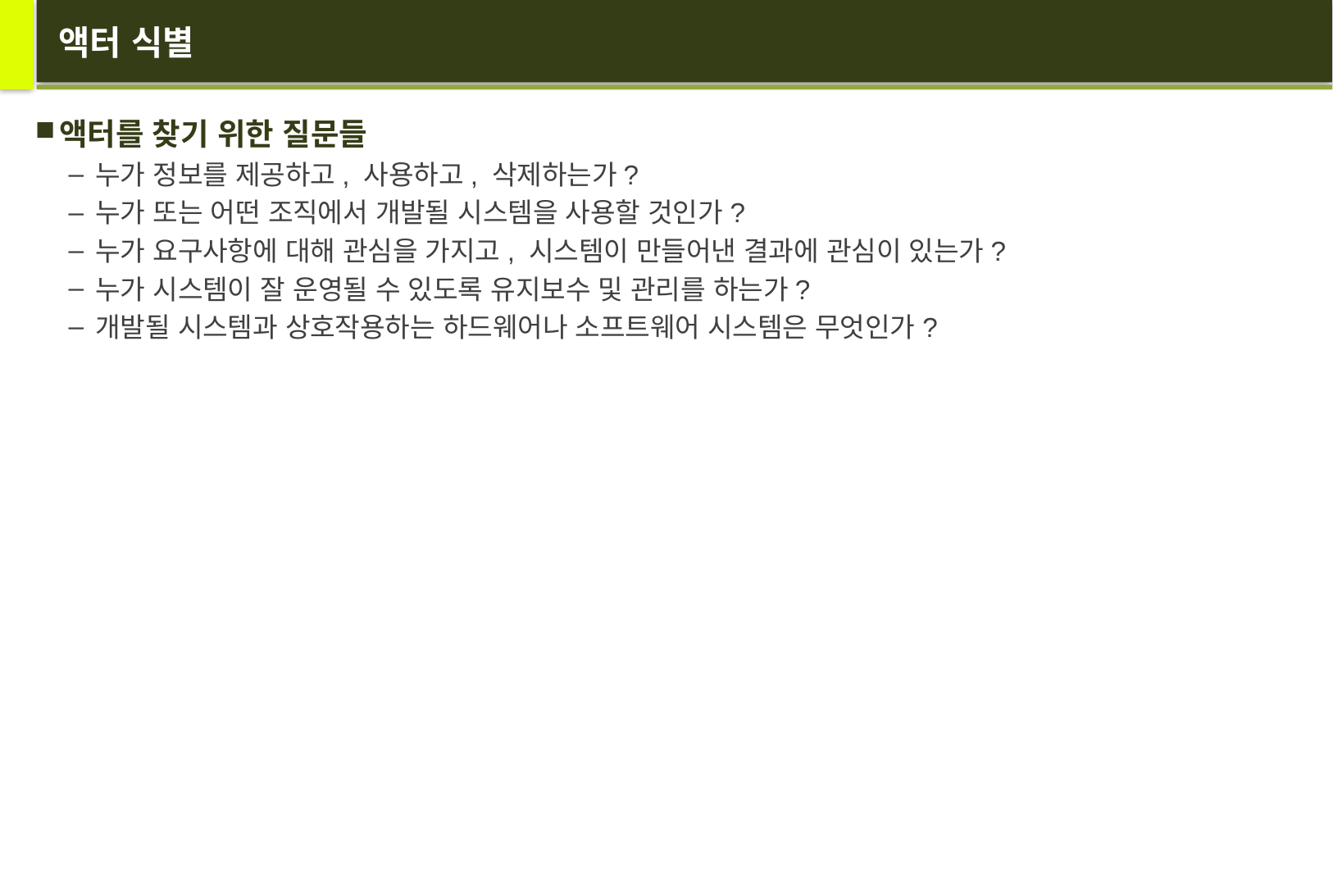

# 액터 식별
액터를 찾기 위한 질문들
누가 정보를 제공하고, 사용하고, 삭제하는가?
누가 또는 어떤 조직에서 개발될 시스템을 사용할 것인가?
누가 요구사항에 대해 관심을 가지고, 시스템이 만들어낸 결과에 관심이 있는가?
누가 시스템이 잘 운영될 수 있도록 유지보수 및 관리를 하는가?
개발될 시스템과 상호작용하는 하드웨어나 소프트웨어 시스템은 무엇인가?